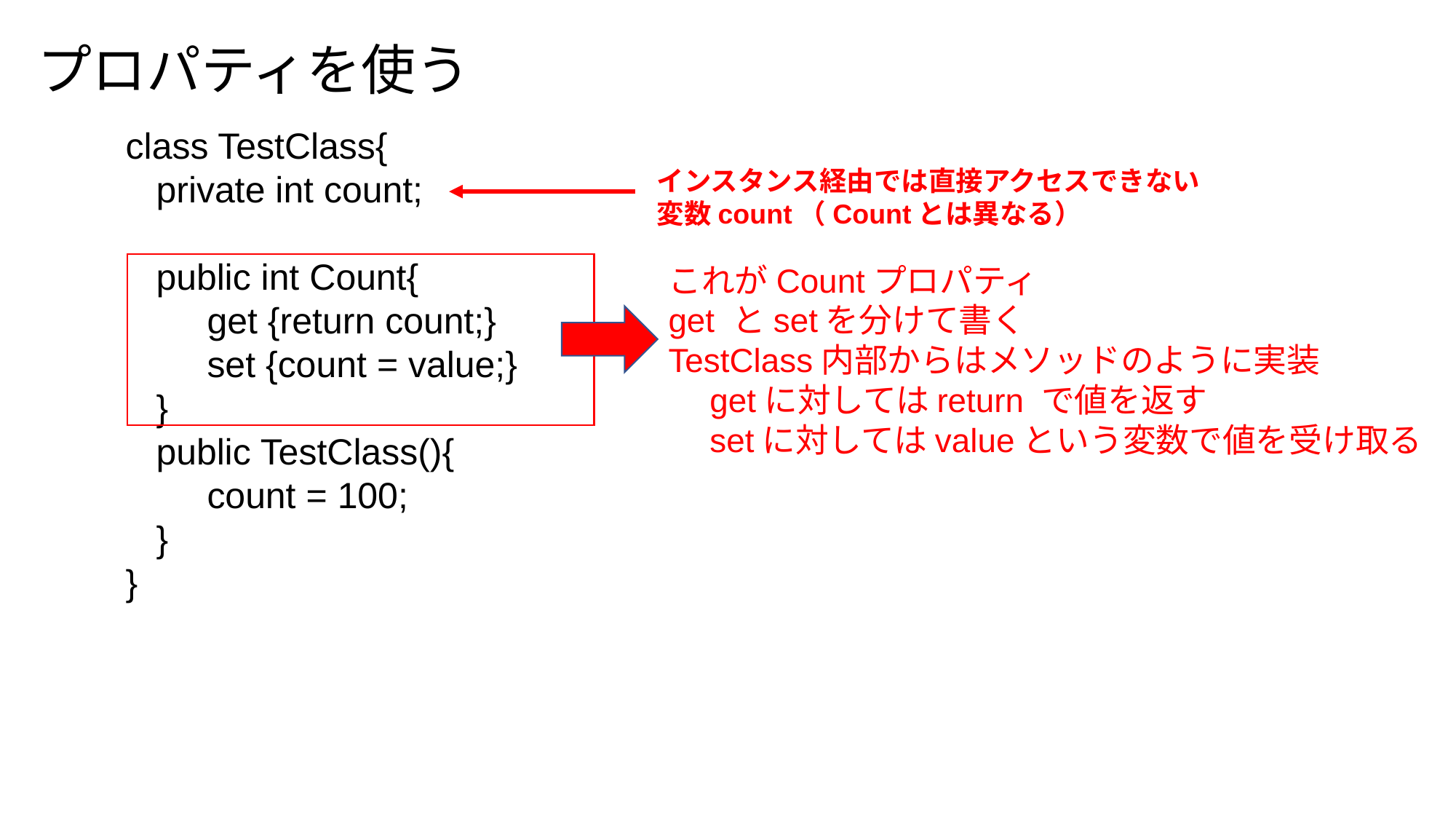

プロパティを使う
class TestClass{
   private int count;

   public int Count{
        get {return count;}
        set {count = value;}
   }
   public TestClass(){
        count = 100;
   }
}
インスタンス経由では直接アクセスできない変数count（Countとは異なる）

これがCountプロパティ
get とsetを分けて書く
TestClass内部からはメソッドのように実装
　getに対してはreturn で値を返す
　setに対してはvalueという変数で値を受け取る